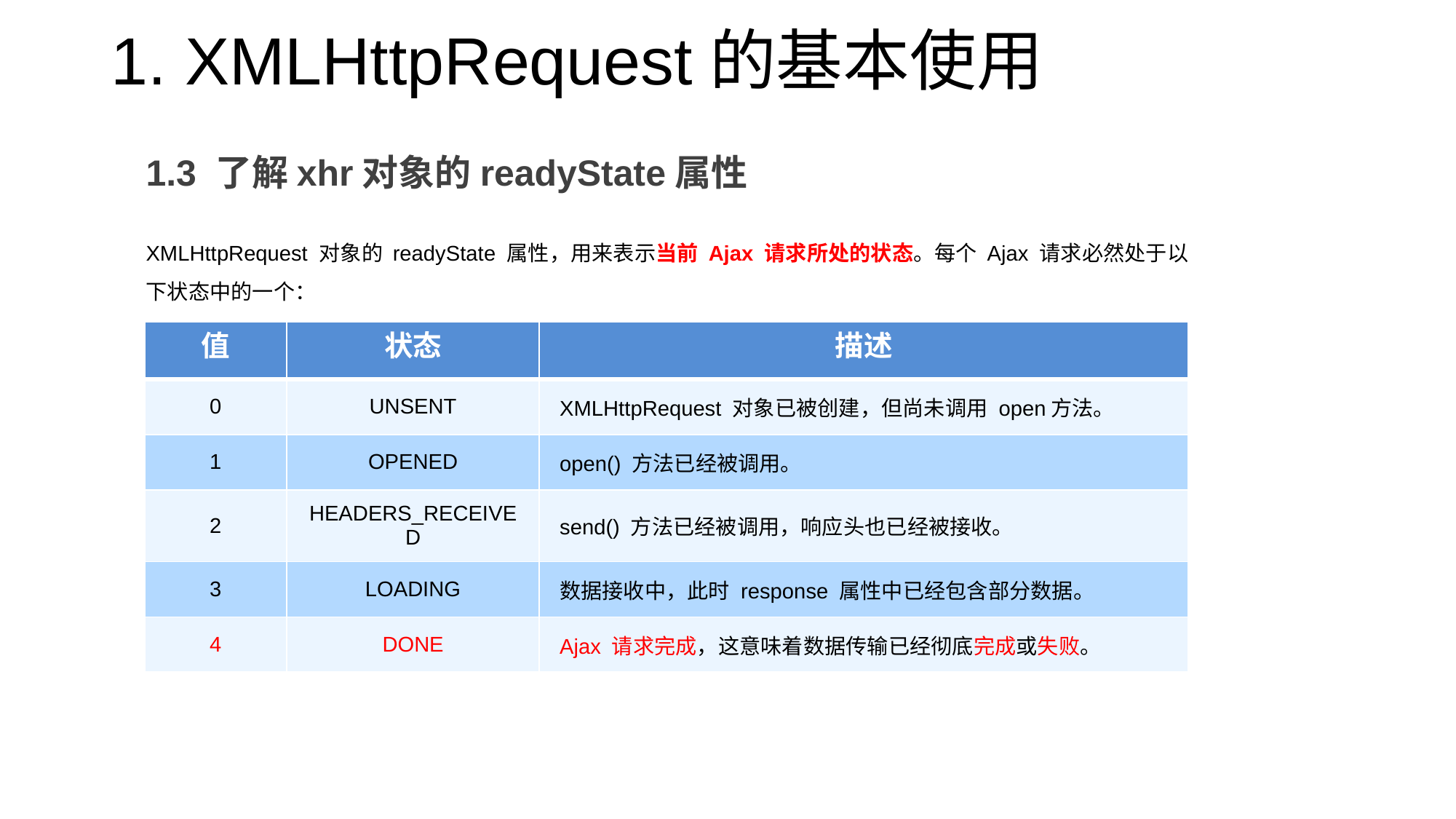

# 1. XMLHttpRequest的基本使用
1.3 了解xhr对象的readyState属性
XMLHttpRequest 对象的 readyState 属性，用来表示当前 Ajax 请求所处的状态。每个 Ajax 请求必然处于以下状态中的一个：
| 值 | 状态 | 描述 |
| --- | --- | --- |
| 0 | UNSENT | XMLHttpRequest 对象已被创建，但尚未调用 open方法。 |
| 1 | OPENED | open() 方法已经被调用。 |
| 2 | HEADERS\_RECEIVED | send() 方法已经被调用，响应头也已经被接收。 |
| 3 | LOADING | 数据接收中，此时 response 属性中已经包含部分数据。 |
| 4 | DONE | Ajax 请求完成，这意味着数据传输已经彻底完成或失败。 |